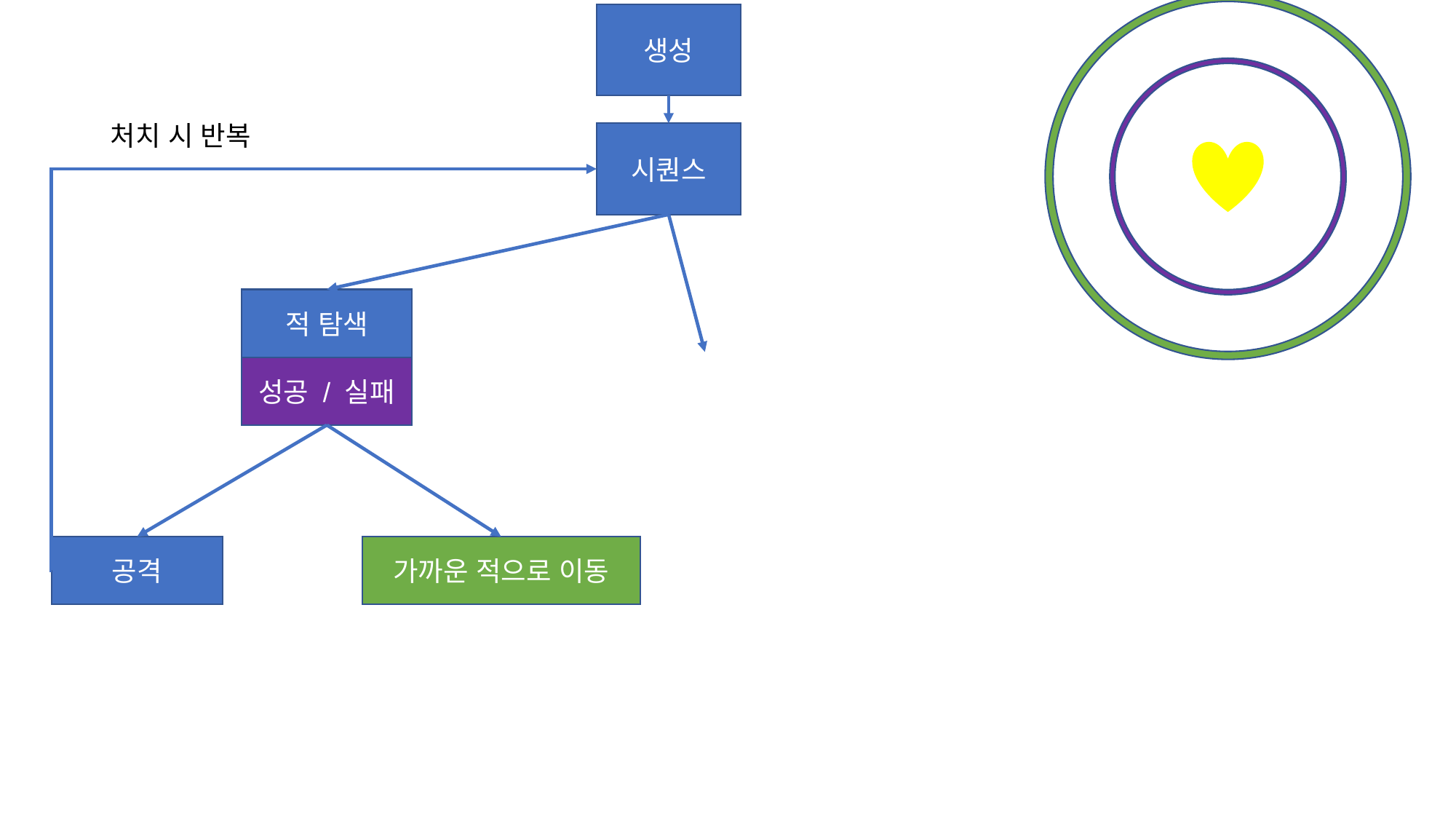

생성

처치 시 반복
시퀀스

적 탐색
성공 / 실패
공격
가까운 적으로 이동